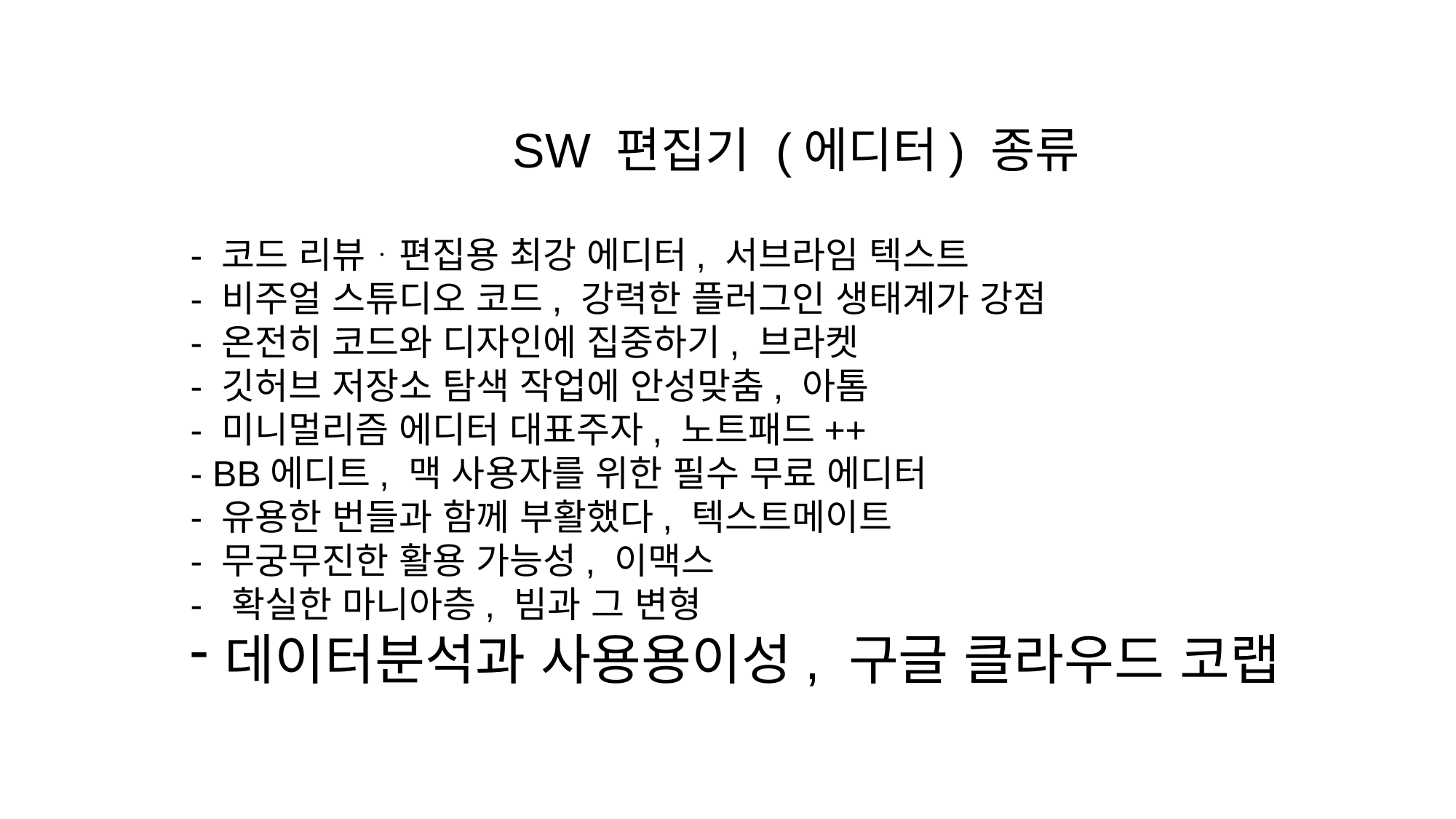

SW 편집기 (에디터) 종류
- 코드 리뷰ᆞ편집용 최강 에디터, 서브라임 텍스트
- 비주얼 스튜디오 코드, 강력한 플러그인 생태계가 강점
- 온전히 코드와 디자인에 집중하기, 브라켓
- 깃허브 저장소 탐색 작업에 안성맞춤, 아톰
- 미니멀리즘 에디터 대표주자, 노트패드++
- BB에디트, 맥 사용자를 위한 필수 무료 에디터
- 유용한 번들과 함께 부활했다, 텍스트메이트
- 무궁무진한 활용 가능성, 이맥스
-  확실한 마니아층, 빔과 그 변형
데이터분석과 사용용이성, 구글 클라우드 코랩